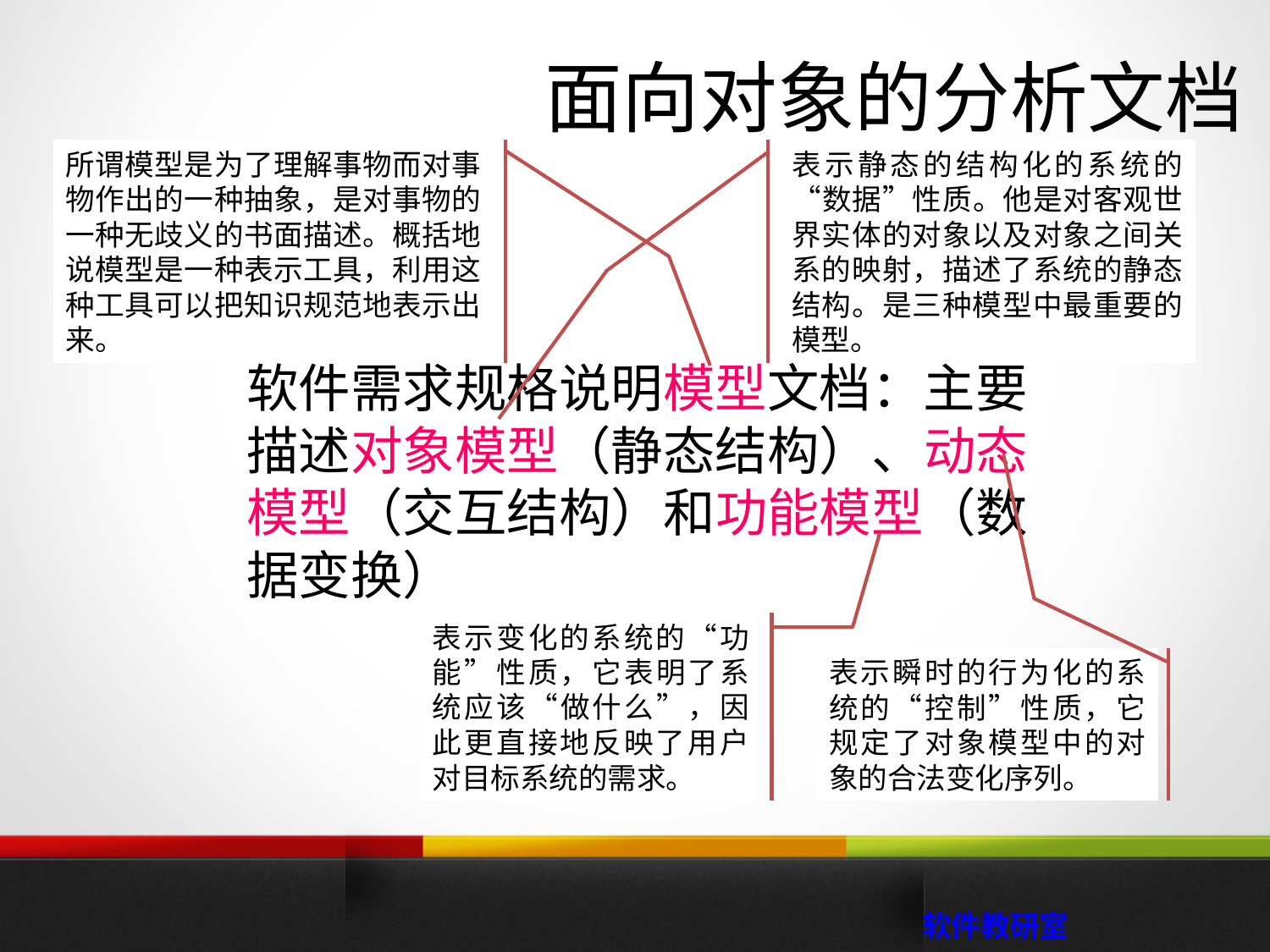

# 面向对象的分析文档
所谓模型是为了理解事物而对事物作出的一种抽象，是对事物的一种无歧义的书面描述。概括地说模型是一种表示工具，利用这种工具可以把知识规范地表示出来。
表示静态的结构化的系统的“数据”性质。他是对客观世界实体的对象以及对象之间关系的映射，描述了系统的静态结构。是三种模型中最重要的模型。
软件需求规格说明模型文档：主要描述对象模型（静态结构）、动态模型（交互结构）和功能模型（数据变换）
表示变化的系统的“功能”性质，它表明了系统应该“做什么”，因此更直接地反映了用户对目标系统的需求。
表示瞬时的行为化的系统的“控制”性质，它规定了对象模型中的对象的合法变化序列。
                                     软件教研室